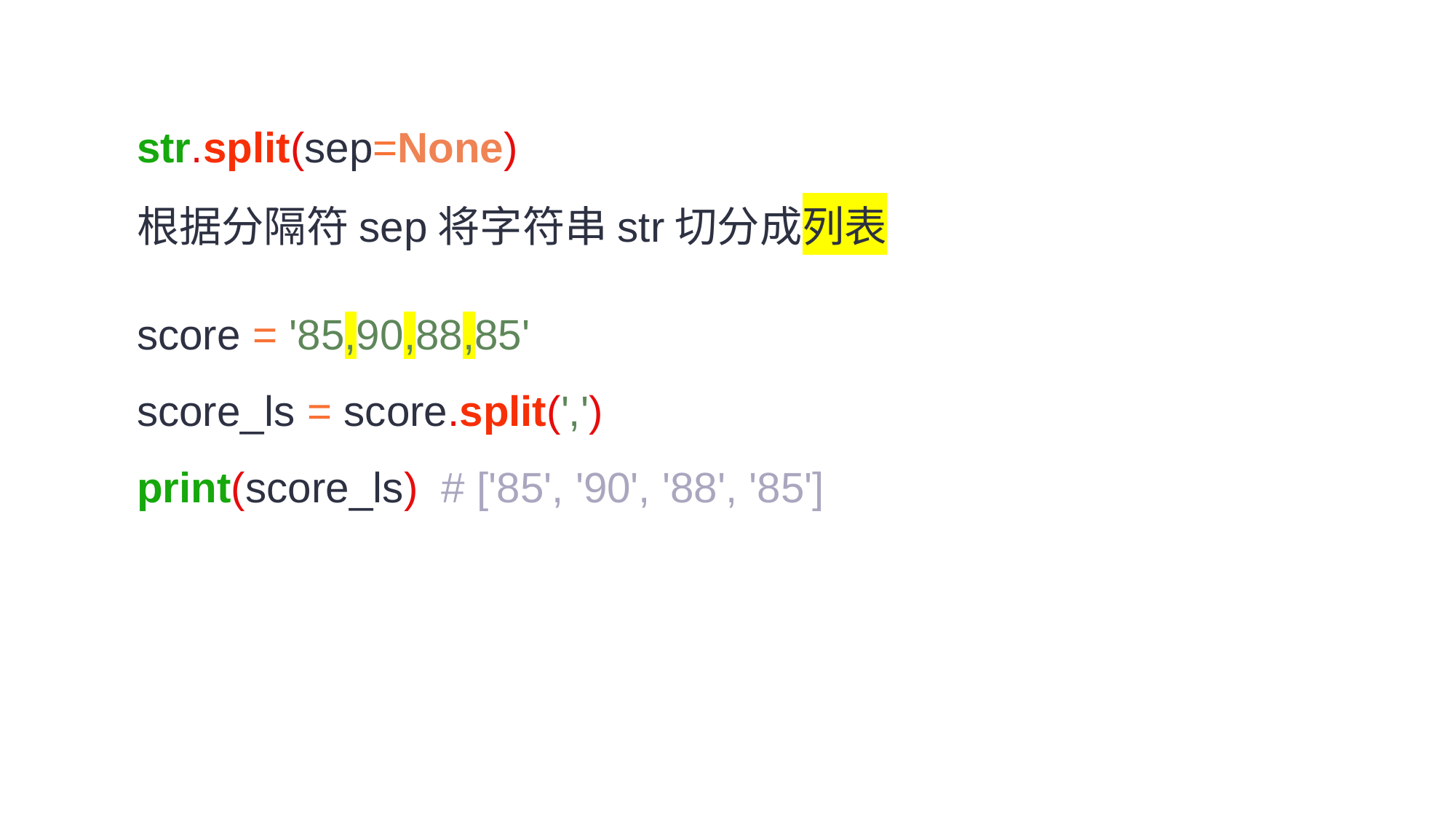

str.split(sep=None)
根据分隔符sep将字符串str切分成列表
score = '85,90,88,85'
score_ls = score.split(',')
print(score_ls)  # ['85', '90', '88', '85']